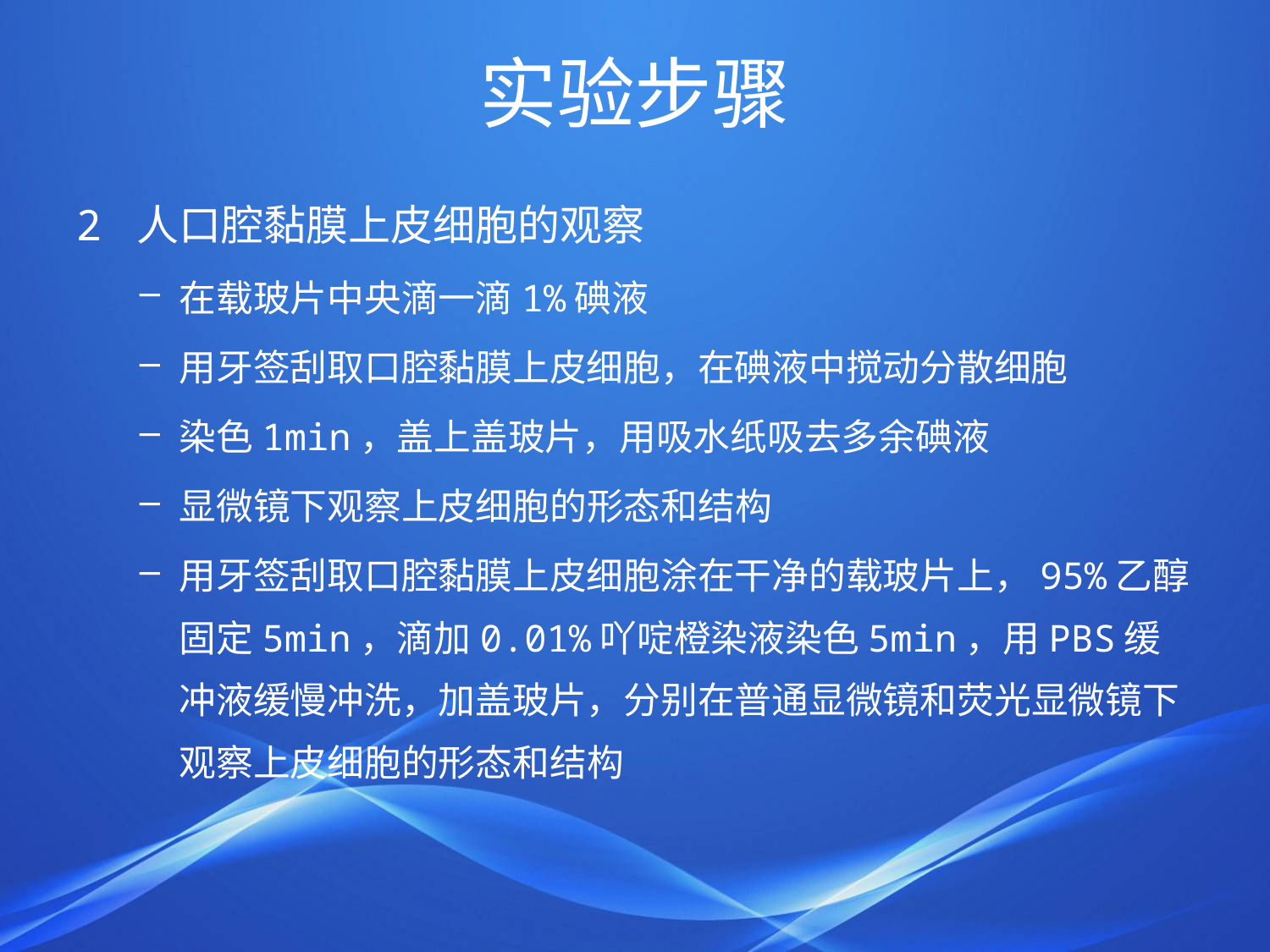

# 实验步骤
2 人口腔黏膜上皮细胞的观察
在载玻片中央滴一滴1%碘液
用牙签刮取口腔黏膜上皮细胞，在碘液中搅动分散细胞
染色1min，盖上盖玻片，用吸水纸吸去多余碘液
显微镜下观察上皮细胞的形态和结构
用牙签刮取口腔黏膜上皮细胞涂在干净的载玻片上，95%乙醇固定5min，滴加0.01%吖啶橙染液染色5min，用PBS缓冲液缓慢冲洗，加盖玻片，分别在普通显微镜和荧光显微镜下观察上皮细胞的形态和结构